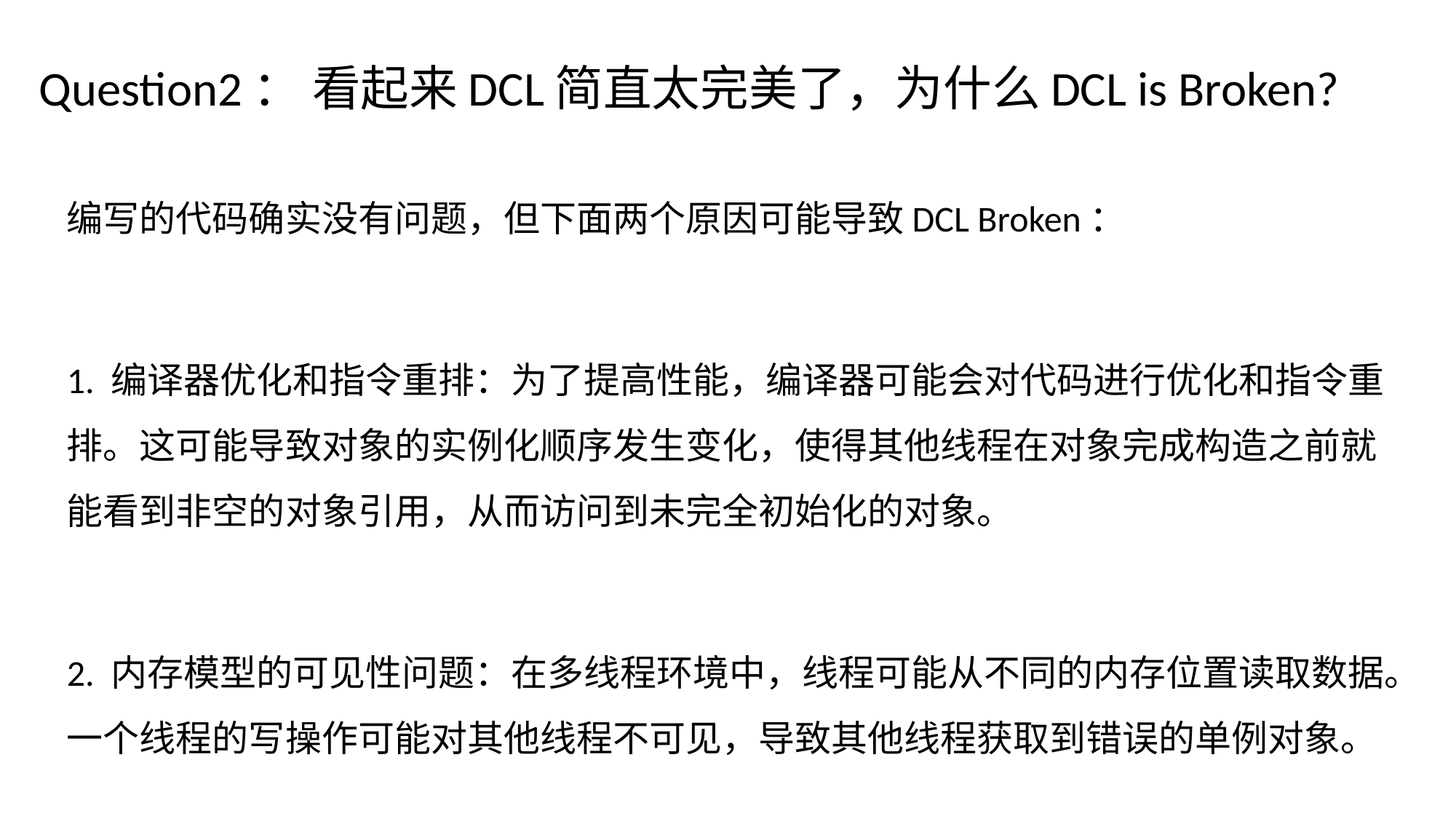

# Question2： 看起来DCL简直太完美了，为什么DCL is Broken?
编写的代码确实没有问题，但下面两个原因可能导致DCL Broken：

1. 编译器优化和指令重排：为了提高性能，编译器可能会对代码进行优化和指令重排。这可能导致对象的实例化顺序发生变化，使得其他线程在对象完成构造之前就能看到非空的对象引用，从而访问到未完全初始化的对象。

2. 内存模型的可见性问题：在多线程环境中，线程可能从不同的内存位置读取数据。一个线程的写操作可能对其他线程不可见，导致其他线程获取到错误的单例对象。